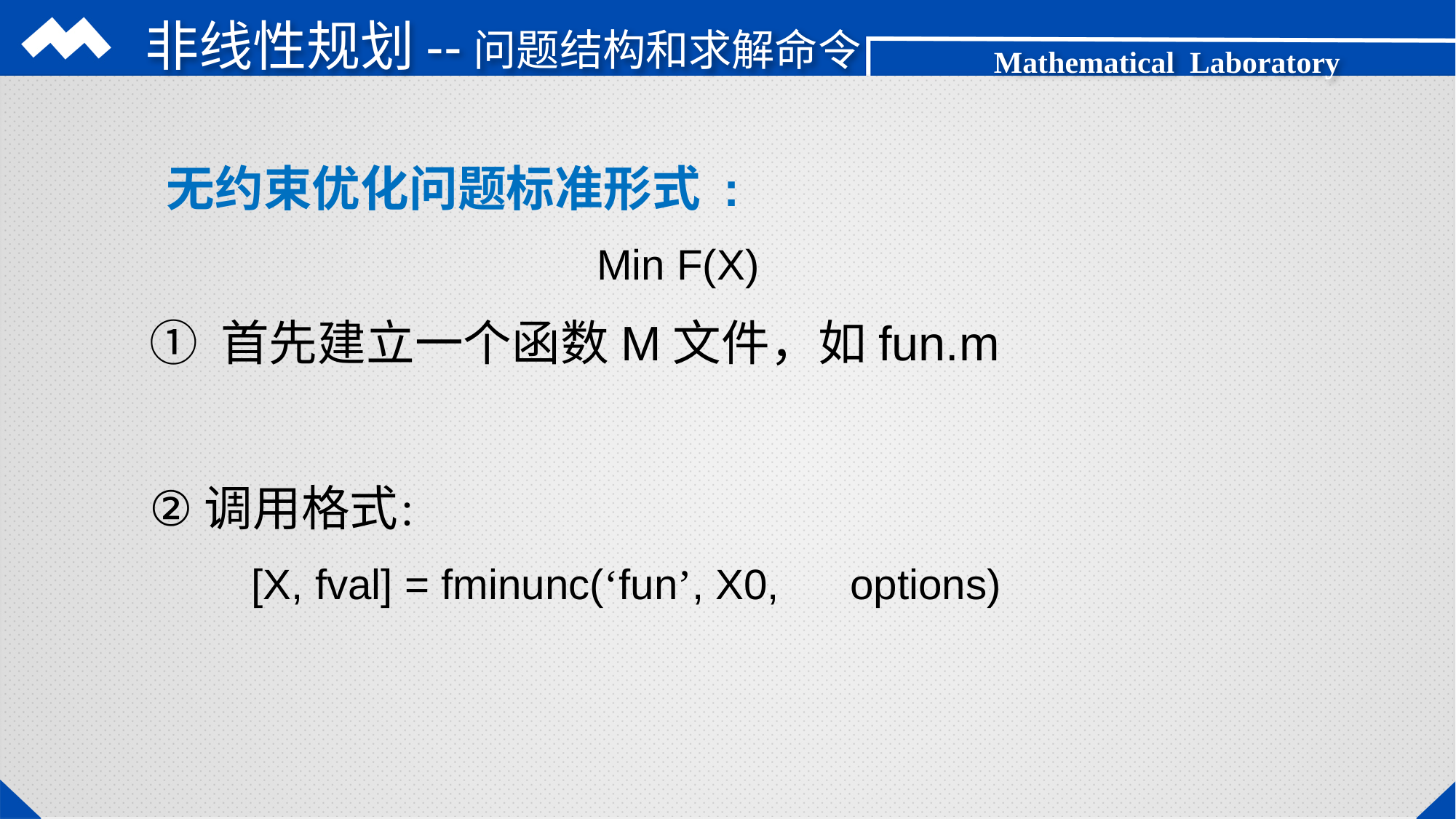

# 非线性规划--问题结构和求解命令
Mathematical  Laboratory
 无约束优化问题标准形式 :
                Min F(X)
① 首先建立一个函数M文件，如fun.m

调用格式：
          [X, fval] = fminunc(‘fun’, X0,      options)